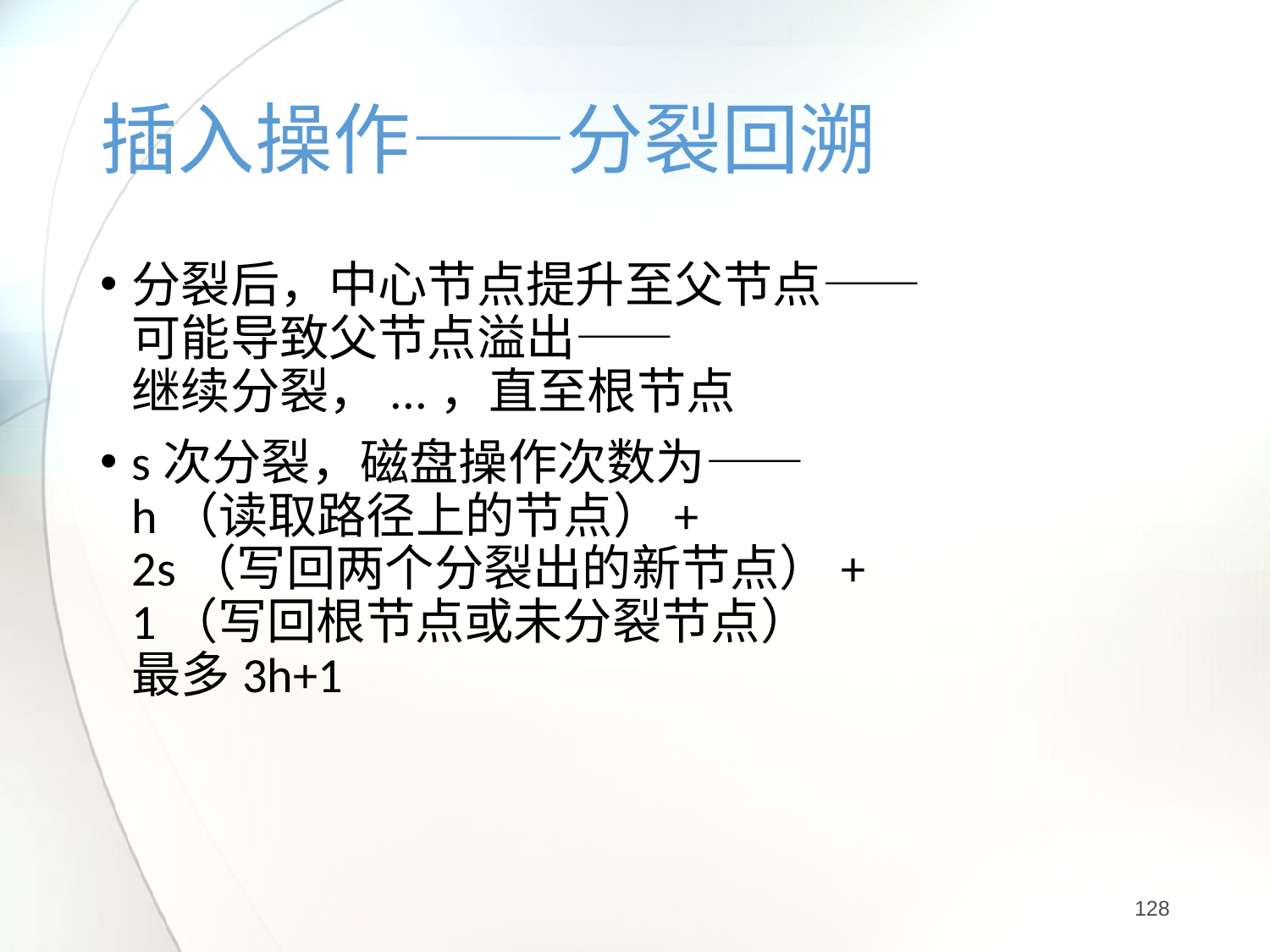

# 插入操作——分裂回溯
分裂后，中心节点提升至父节点——
可能导致父节点溢出——
继续分裂，...，直至根节点
s次分裂，磁盘操作次数为——
h（读取路径上的节点）+
2s（写回两个分裂出的新节点）+
1（写回根节点或未分裂节点）
最多3h+1
128